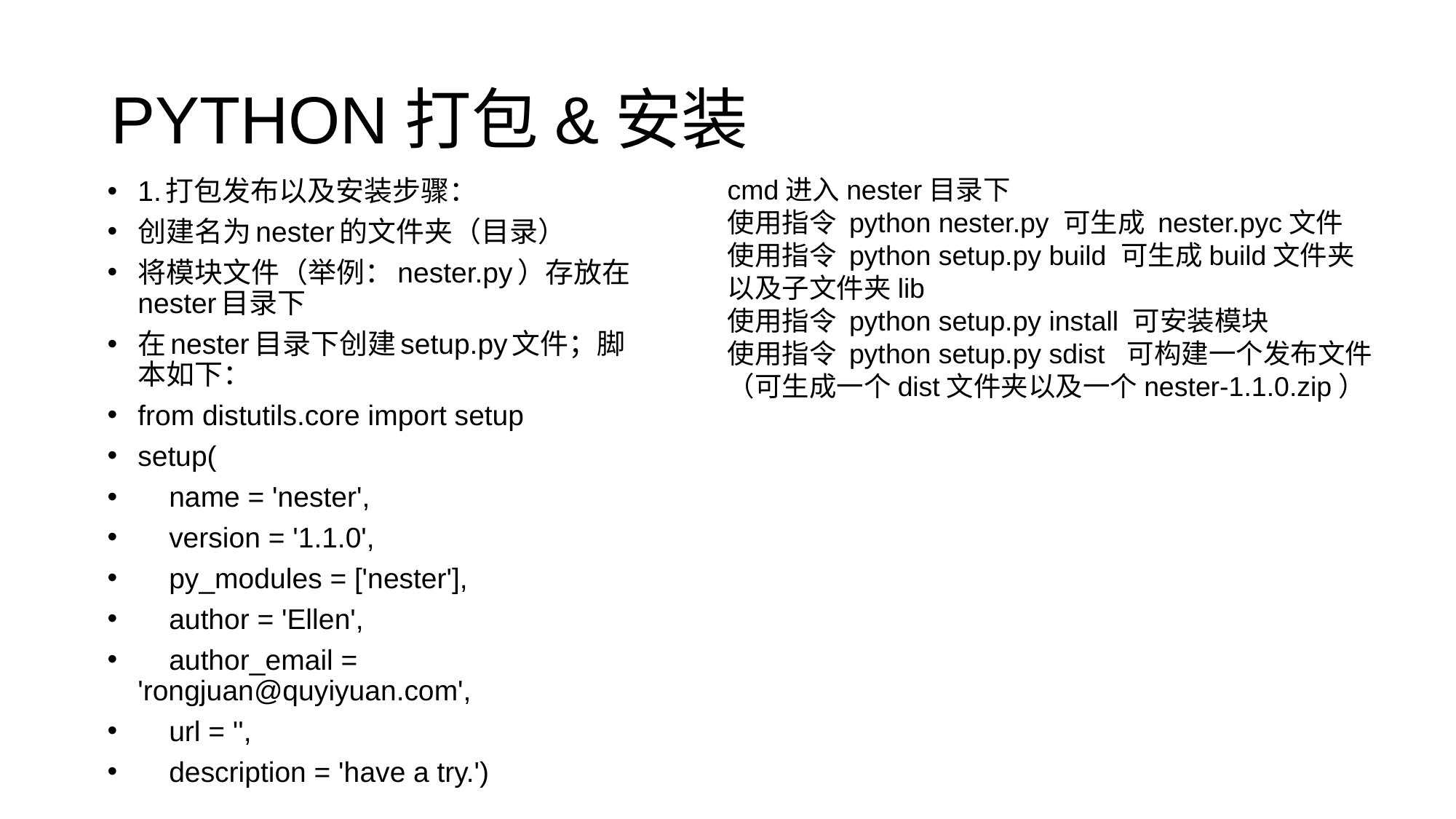

PYTHON打包&安装
cmd进入nester目录下
使用指令 python nester.py 可生成 nester.pyc文件
使用指令 python setup.py build 可生成build文件夹以及子文件夹lib
使用指令 python setup.py install 可安装模块
使用指令 python setup.py sdist  可构建一个发布文件（可生成一个dist文件夹以及一个nester-1.1.0.zip）

1.打包发布以及安装步骤：
创建名为nester的文件夹（目录）
将模块文件（举例：nester.py）存放在nester目录下
在nester目录下创建setup.py文件；脚本如下：
from distutils.core import setup
setup(
    name = 'nester',
    version = '1.1.0',
    py_modules = ['nester'],
    author = 'Ellen',
    author_email = 'rongjuan@quyiyuan.com',
    url = '',
    description = 'have a try.')